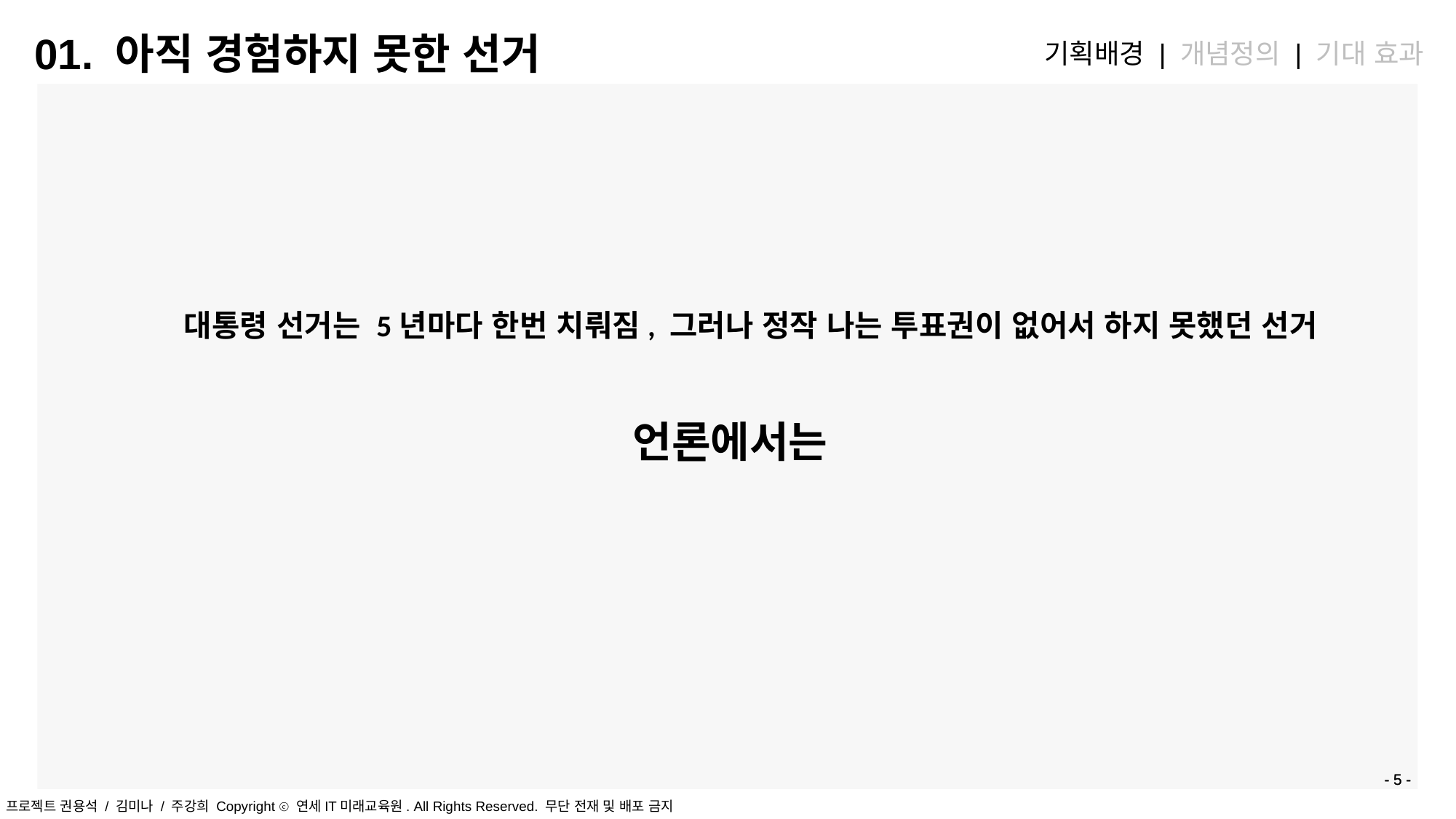

01. 아직 경험하지 못한 선거
기획배경 | 개념정의 | 기대 효과
대통령 선거는 5년마다 한번 치뤄짐, 그러나 정작 나는 투표권이 없어서 하지 못했던 선거
언론에서는
- 5 -